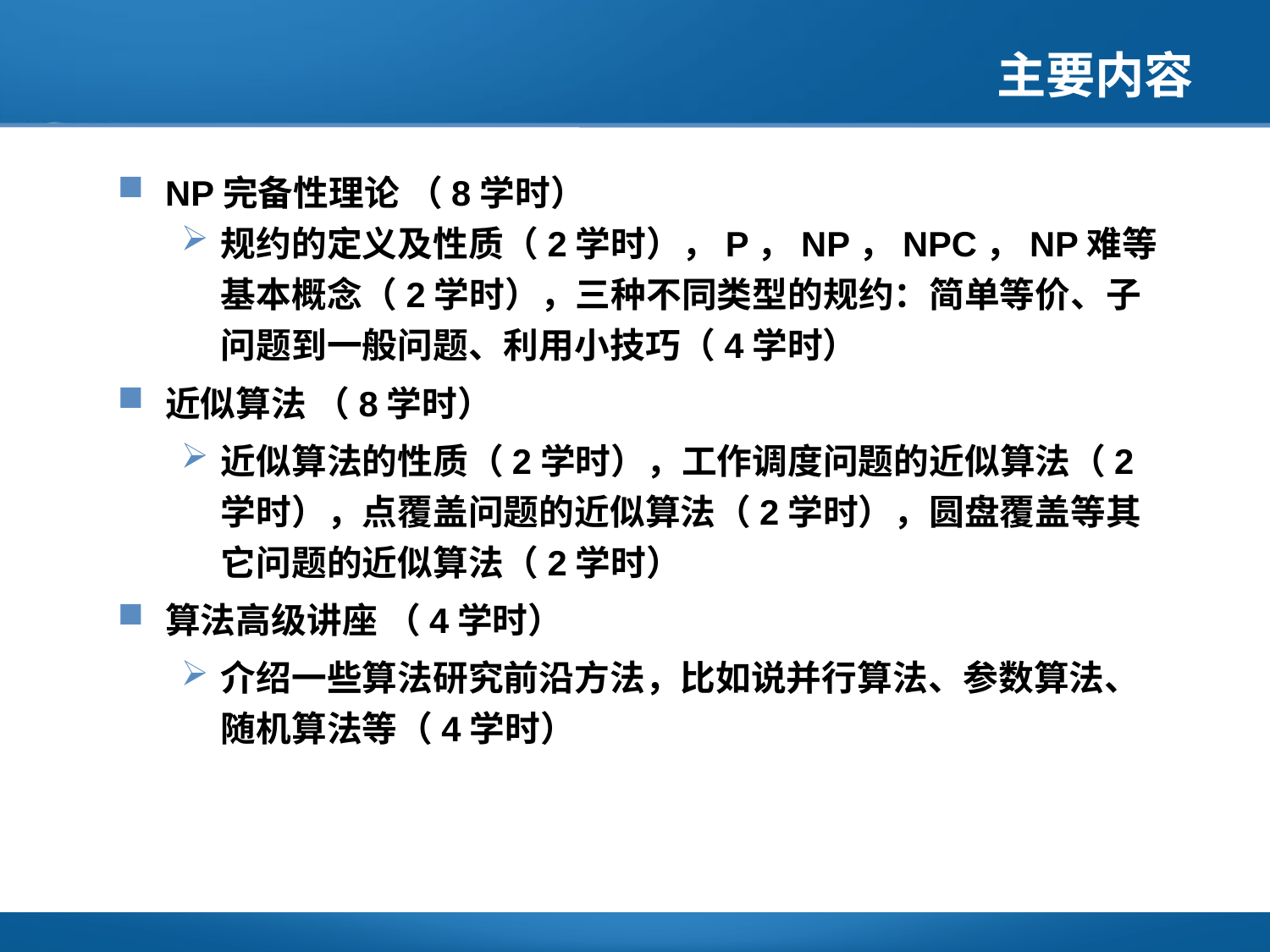

# 主要内容
NP完备性理论 （8学时）
规约的定义及性质（2学时），P，NP，NPC，NP难等基本概念（2学时），三种不同类型的规约：简单等价、子问题到一般问题、利用小技巧（4学时）
近似算法 （8学时）
近似算法的性质（2学时），工作调度问题的近似算法（2学时），点覆盖问题的近似算法（2学时），圆盘覆盖等其它问题的近似算法（2学时）
算法高级讲座 （4学时）
介绍一些算法研究前沿方法，比如说并行算法、参数算法、随机算法等（4学时）